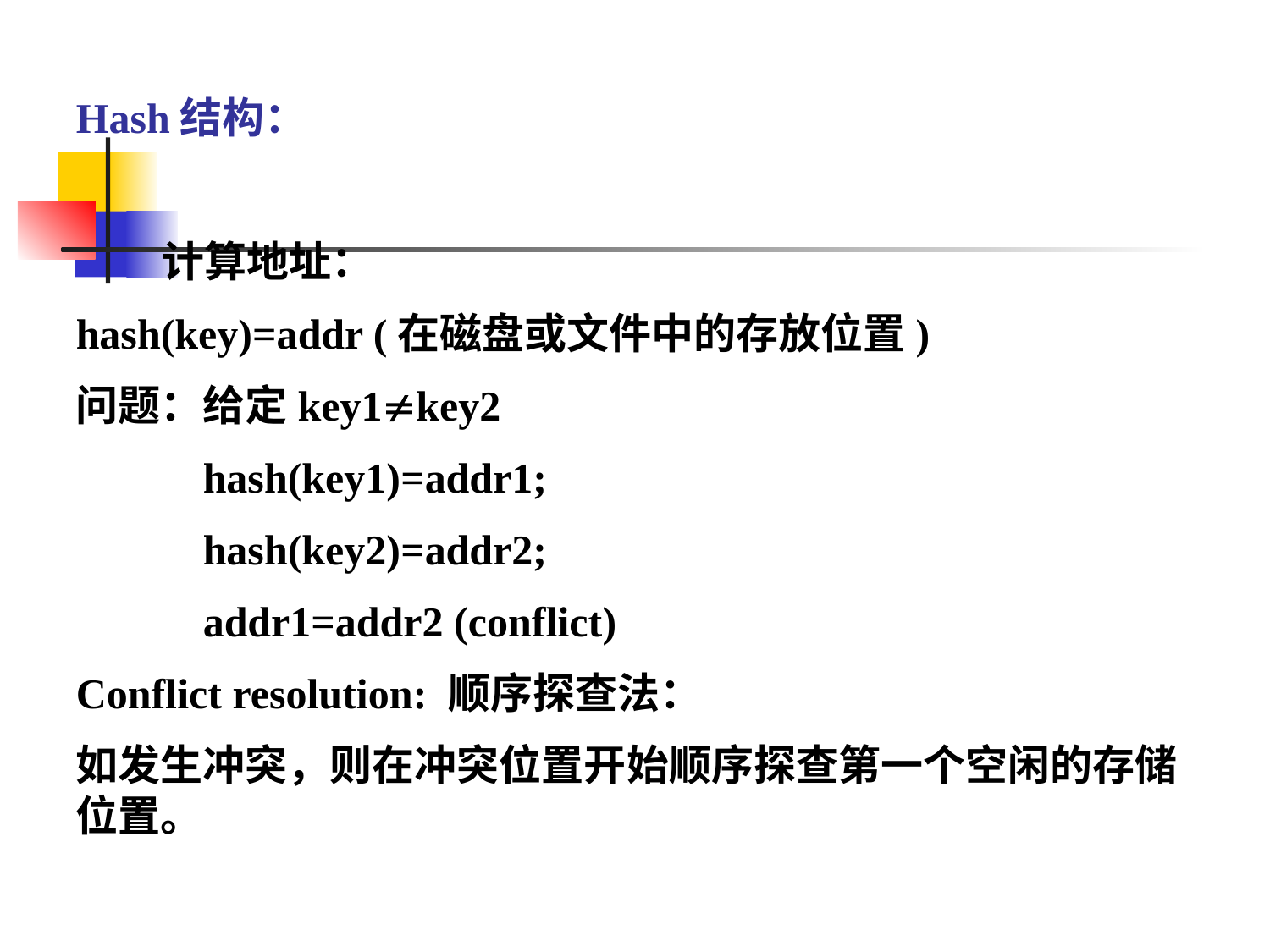

Hash结构：

        计算地址：
hash(key)=addr (在磁盘或文件中的存放位置)
问题：给定key1≠key2
            hash(key1)=addr1;
            hash(key2)=addr2;
            addr1=addr2 (conflict)
Conflict resolution: 顺序探查法：
如发生冲突，则在冲突位置开始顺序探查第一个空闲的存储位置。